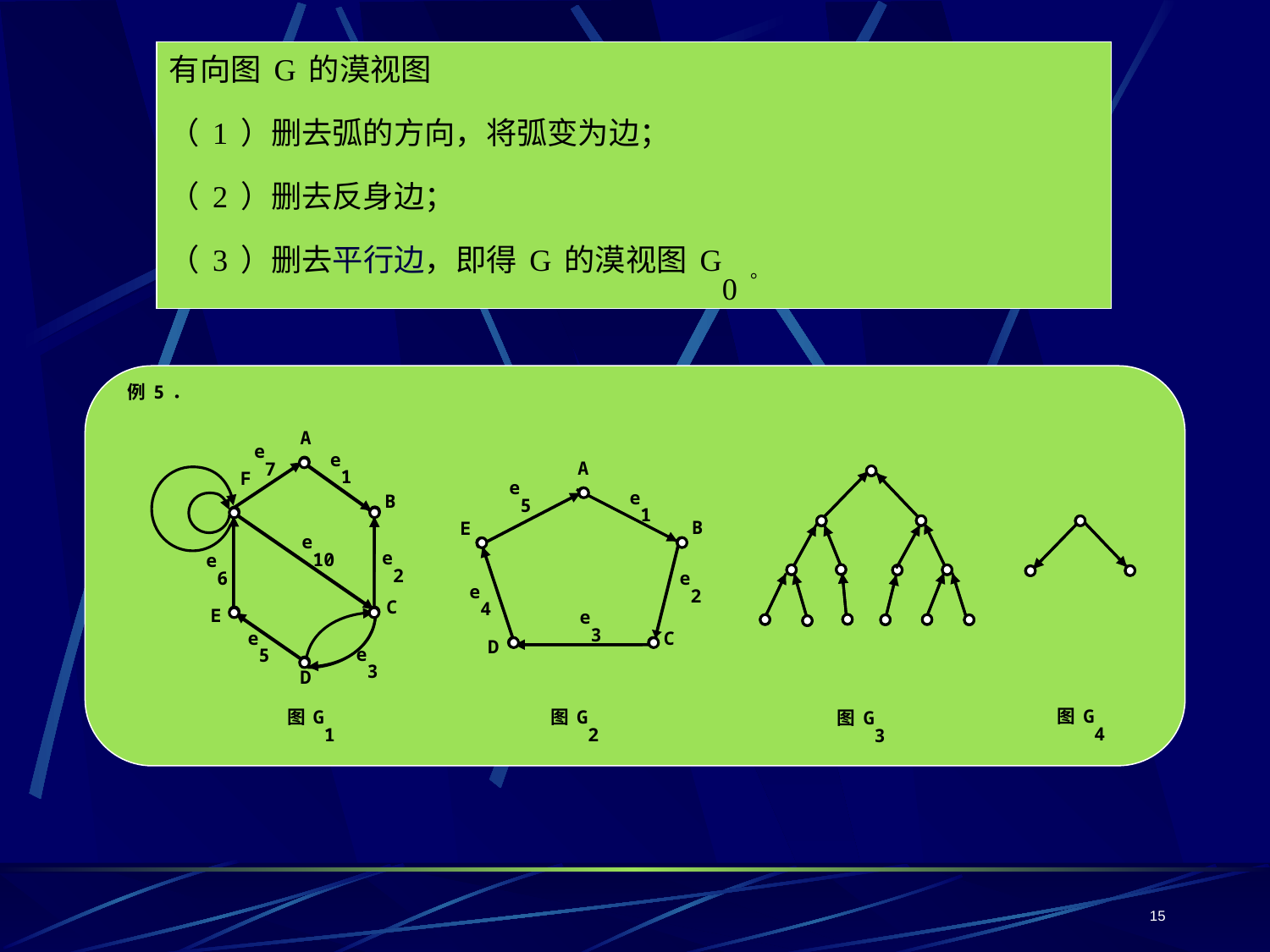

有向图G的漠视图
（1）删去弧的方向，将弧变为边；
（2）删去反身边；
（3）删去平行边，即得G的漠视图G0。

例5．
图G4
图G1
图G2
图G3
A
e7
e1
F
e9
e8
B
e10
e2
e6
e4
C
E
e5
e3
D
A
e5
e1
B
E
e2
e4
e3
C
D

15